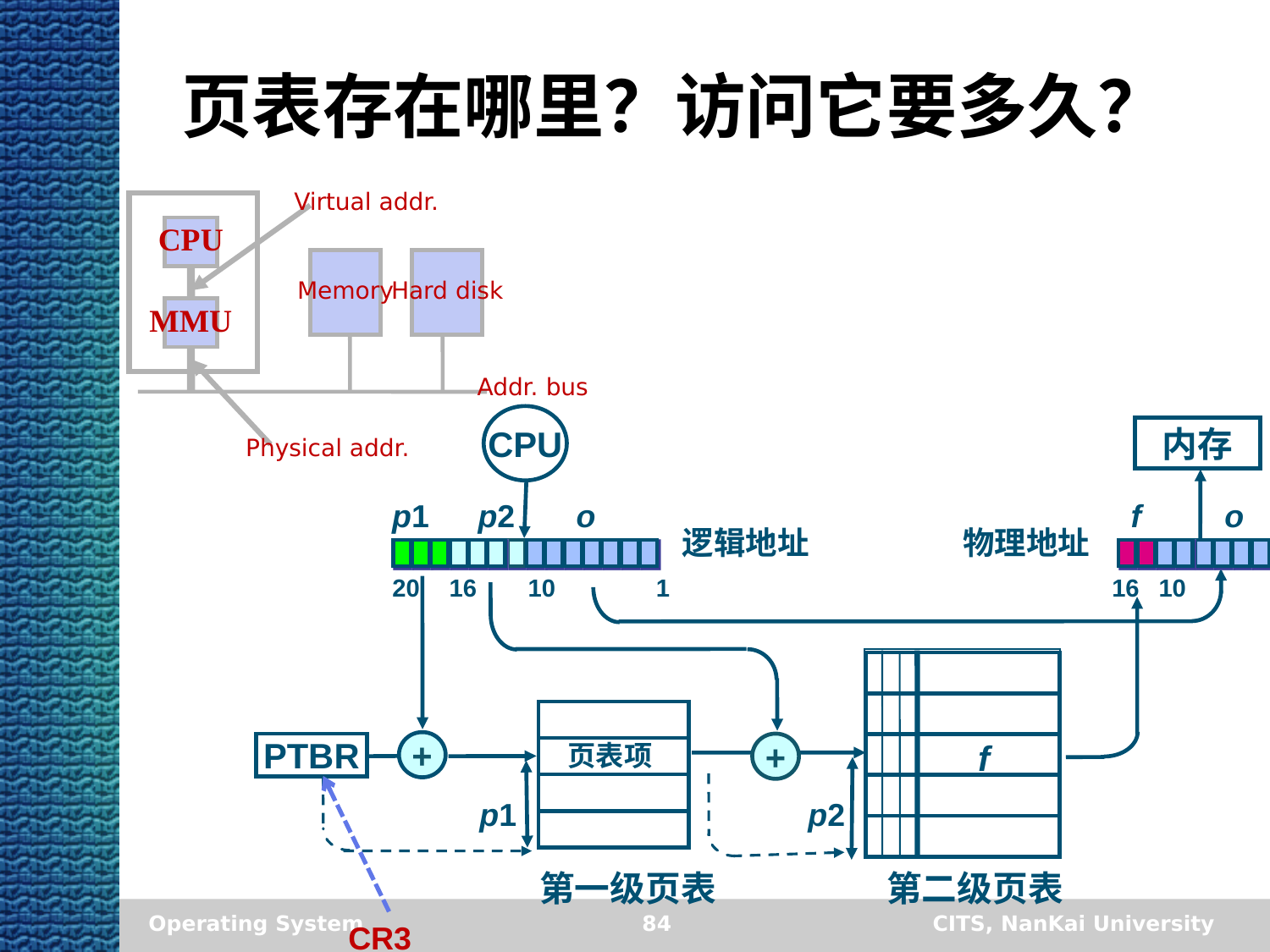

# 页表存在哪里？访问它要多久？
Virtual addr.

CPU
Memory
Hard disk

MMU

Addr. bus

Physical addr.

CPU
内存

p1
p2
o
f
o
逻辑地址
物理地址

20
16
10
1
16
10
1

f

p2

第二级页表

页表项

p1

第一级页表
+
PTBR

CR3
+

Operating System
84
CITS, NanKai University